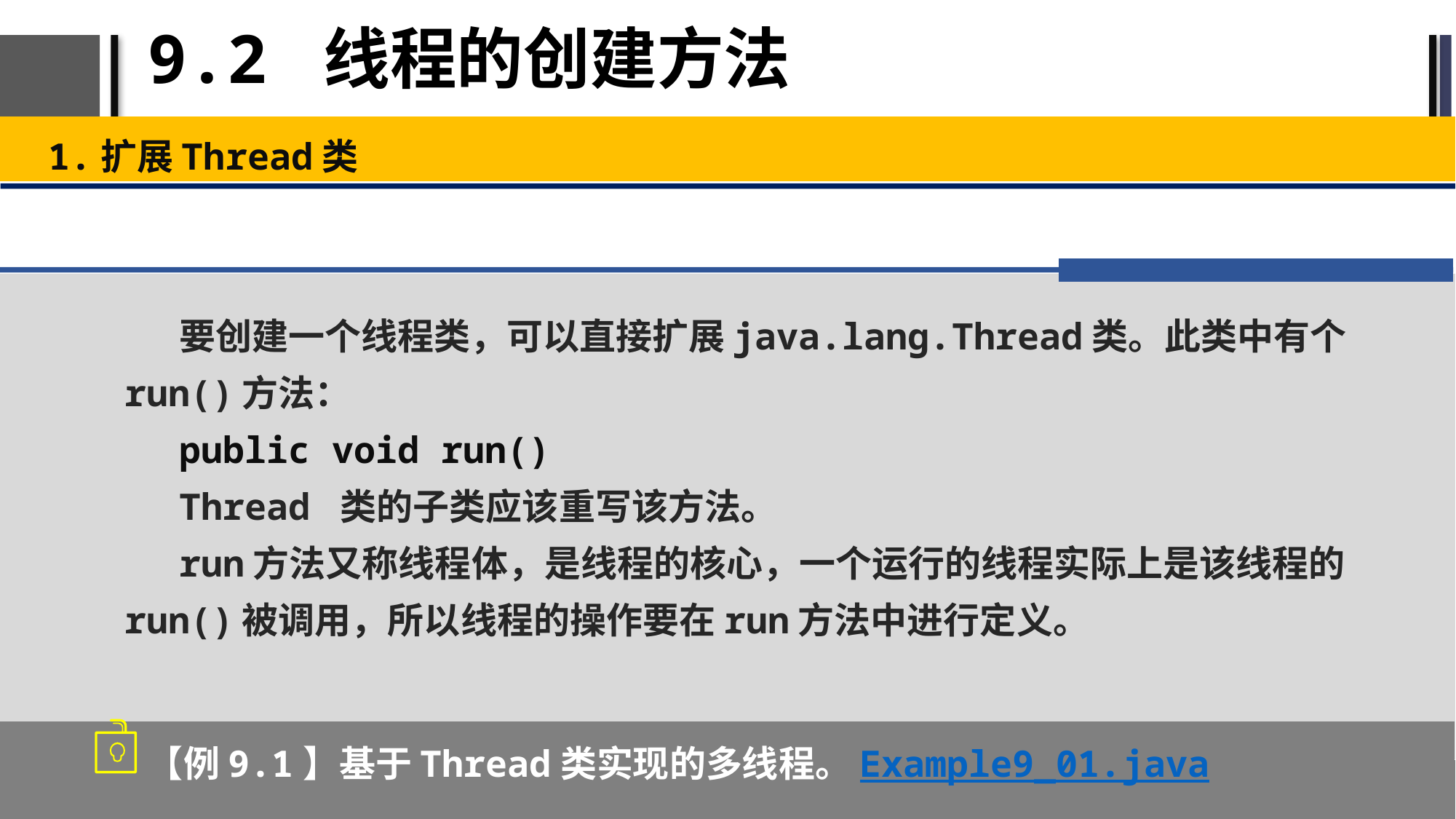

# 9.2 线程的创建方法

1.扩展Thread类

要创建一个线程类，可以直接扩展java.lang.Thread类。此类中有个run()方法：
public void run()
Thread 类的子类应该重写该方法。
run方法又称线程体，是线程的核心，一个运行的线程实际上是该线程的run()被调用，所以线程的操作要在run方法中进行定义。

【例9.1】基于Thread类实现的多线程。Example9_01.java